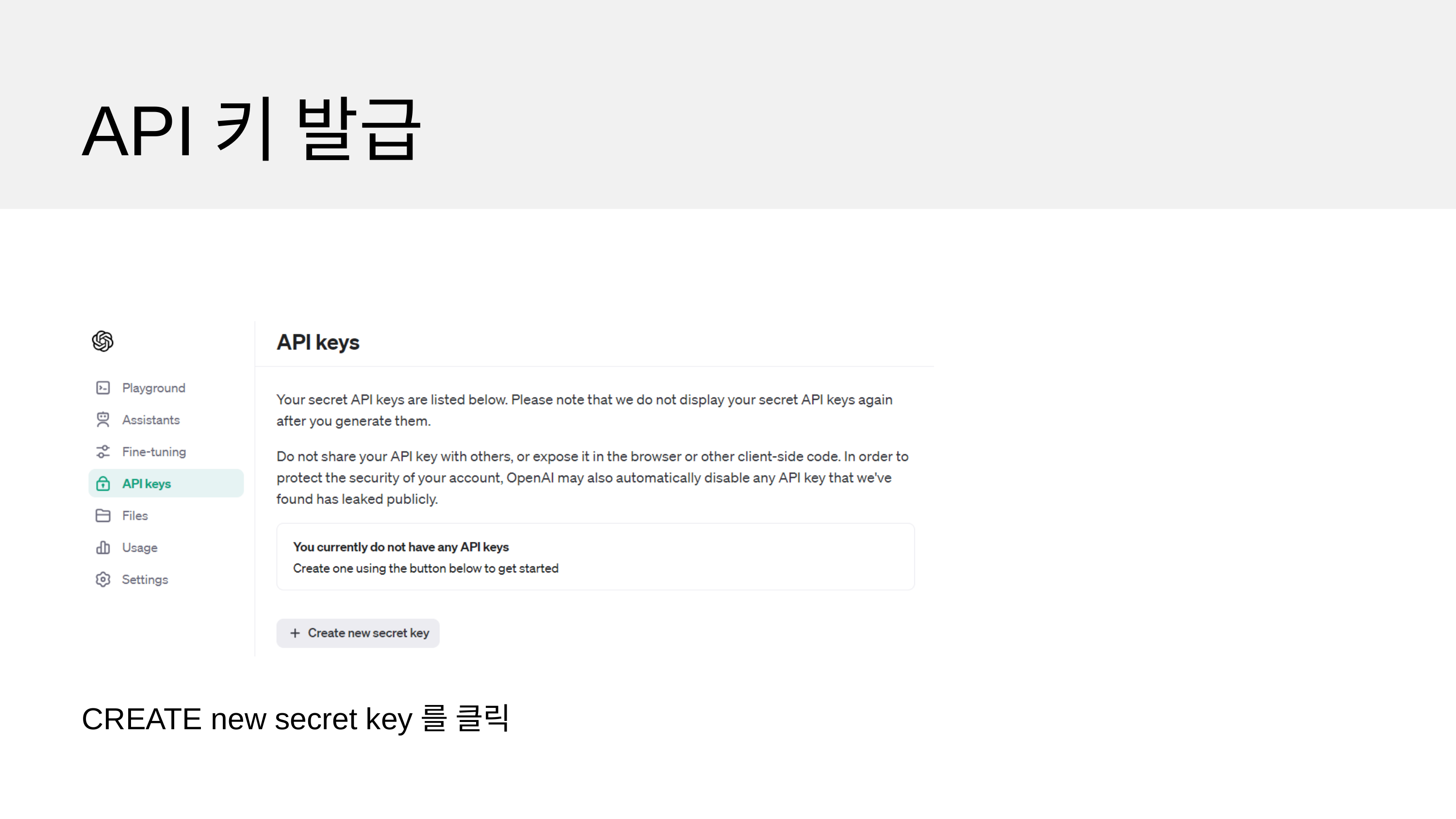

API키 발급

CREATE new secret key를 클릭